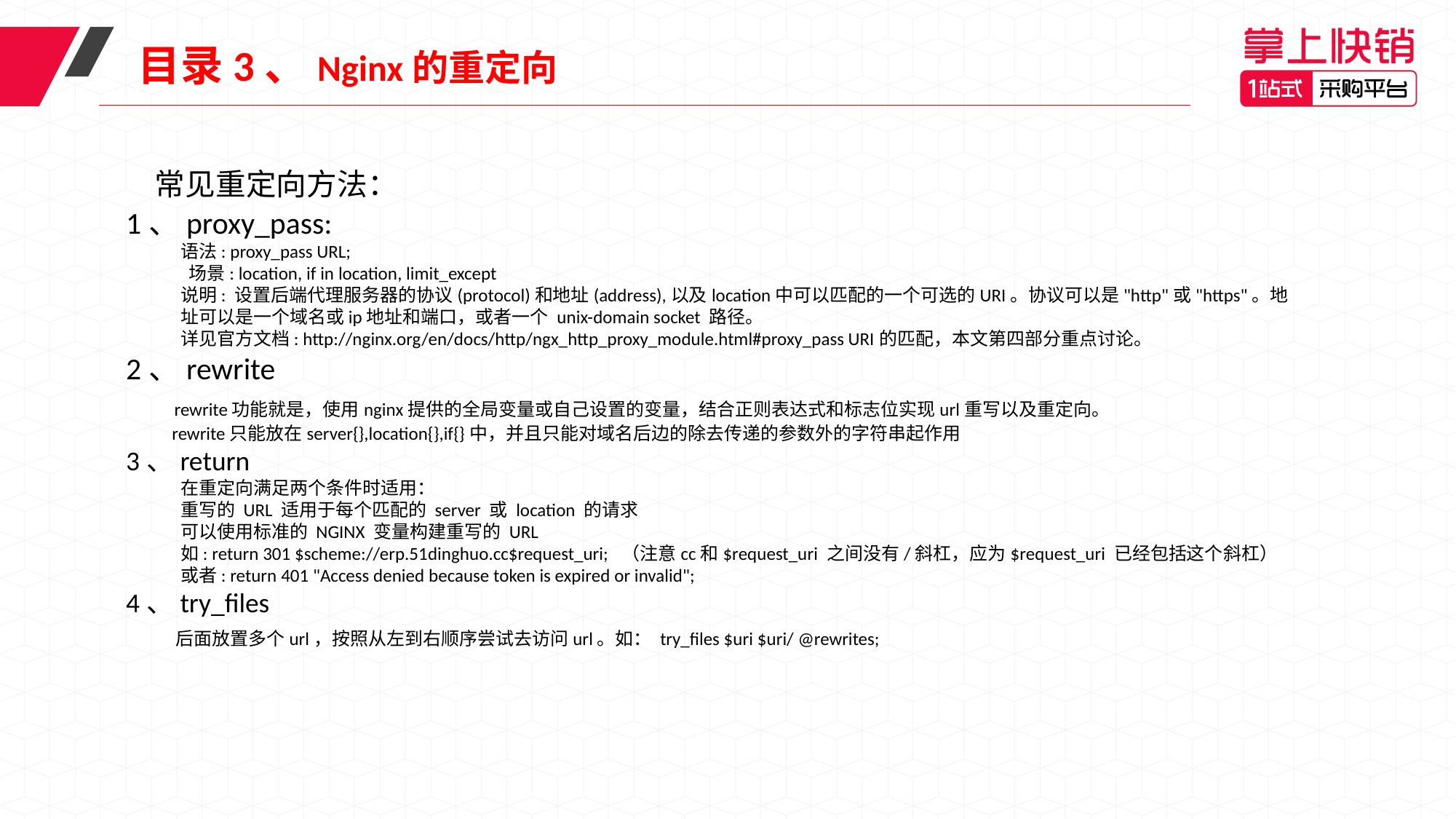

目录3、Nginx的重定向

  常见重定向方法：
1、proxy_pass:
语法: proxy_pass URL;
 场景: location, if in location, limit_except
说明: 设置后端代理服务器的协议(protocol)和地址(address),以及location中可以匹配的一个可选的URI。协议可以是"http"或"https"。地址可以是一个域名或ip地址和端口，或者一个 unix-domain socket 路径。
详见官方文档: http://nginx.org/en/docs/http/ngx_http_proxy_module.html#proxy_pass URI的匹配，本文第四部分重点讨论。
2、rewrite
       rewrite功能就是，使用nginx提供的全局变量或自己设置的变量，结合正则表达式和标志位实现url重写以及重定向。
           rewrite只能放在server{},location{},if{}中，并且只能对域名后边的除去传递的参数外的字符串起作用
3、return
在重定向满足两个条件时适用：
重写的 URL 适用于每个匹配的 server 或 location 的请求
可以使用标准的 NGINX 变量构建重写的 URL
如: return 301 $scheme://erp.51dinghuo.cc$request_uri;  （注意cc和$request_uri 之间没有/斜杠，应为$request_uri 已经包括这个斜杠）
或者: return 401 "Access denied because token is expired or invalid";
4、try_files
       后面放置多个url，按照从左到右顺序尝试去访问url。如： try_files $uri $uri/ @rewrites;